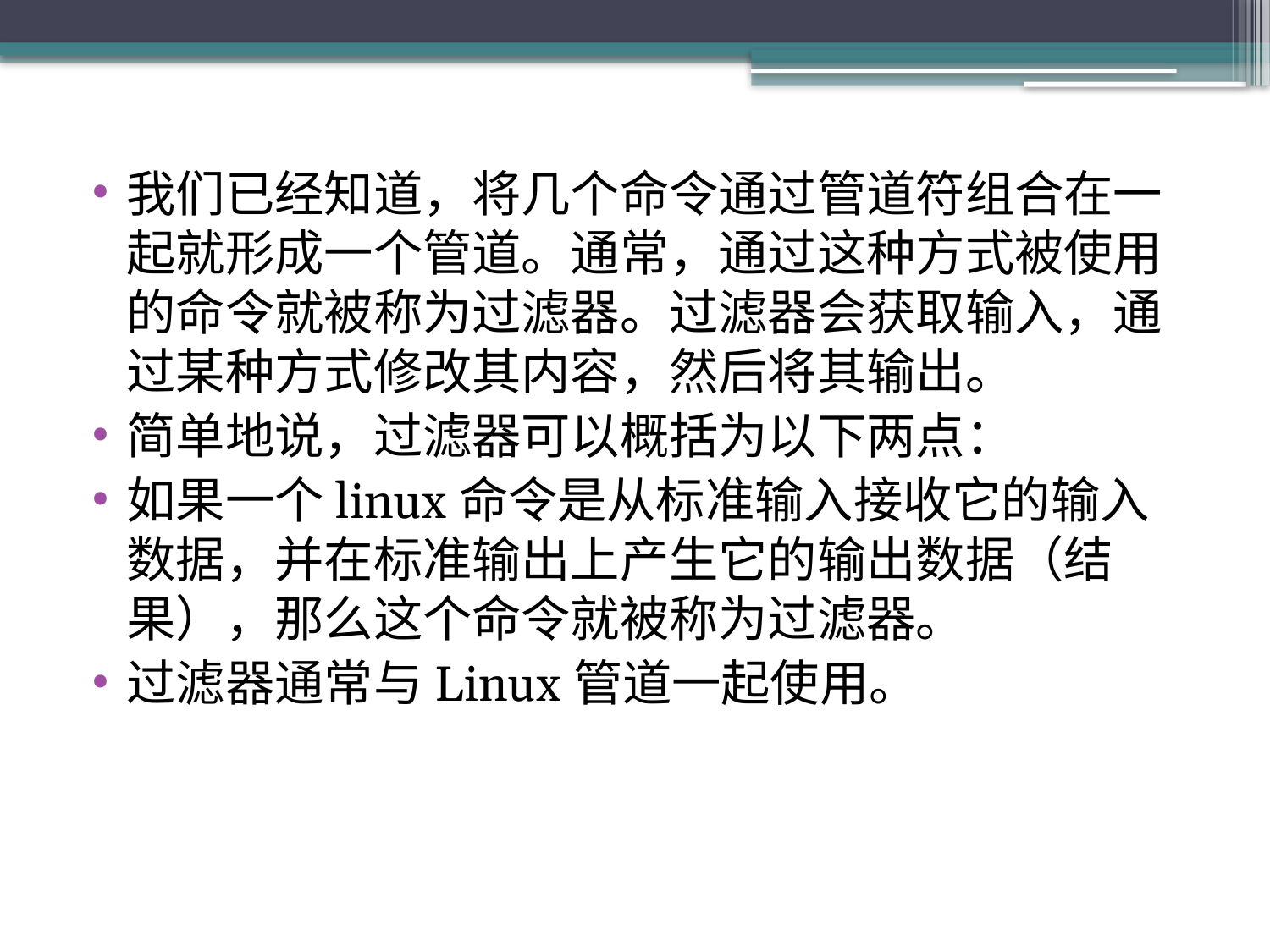

我们已经知道，将几个命令通过管道符组合在一起就形成一个管道。通常，通过这种方式被使用的命令就被称为过滤器。过滤器会获取输入，通过某种方式修改其内容，然后将其输出。
简单地说，过滤器可以概括为以下两点：
如果一个linux命令是从标准输入接收它的输入数据，并在标准输出上产生它的输出数据（结果），那么这个命令就被称为过滤器。
过滤器通常与Linux管道一起使用。